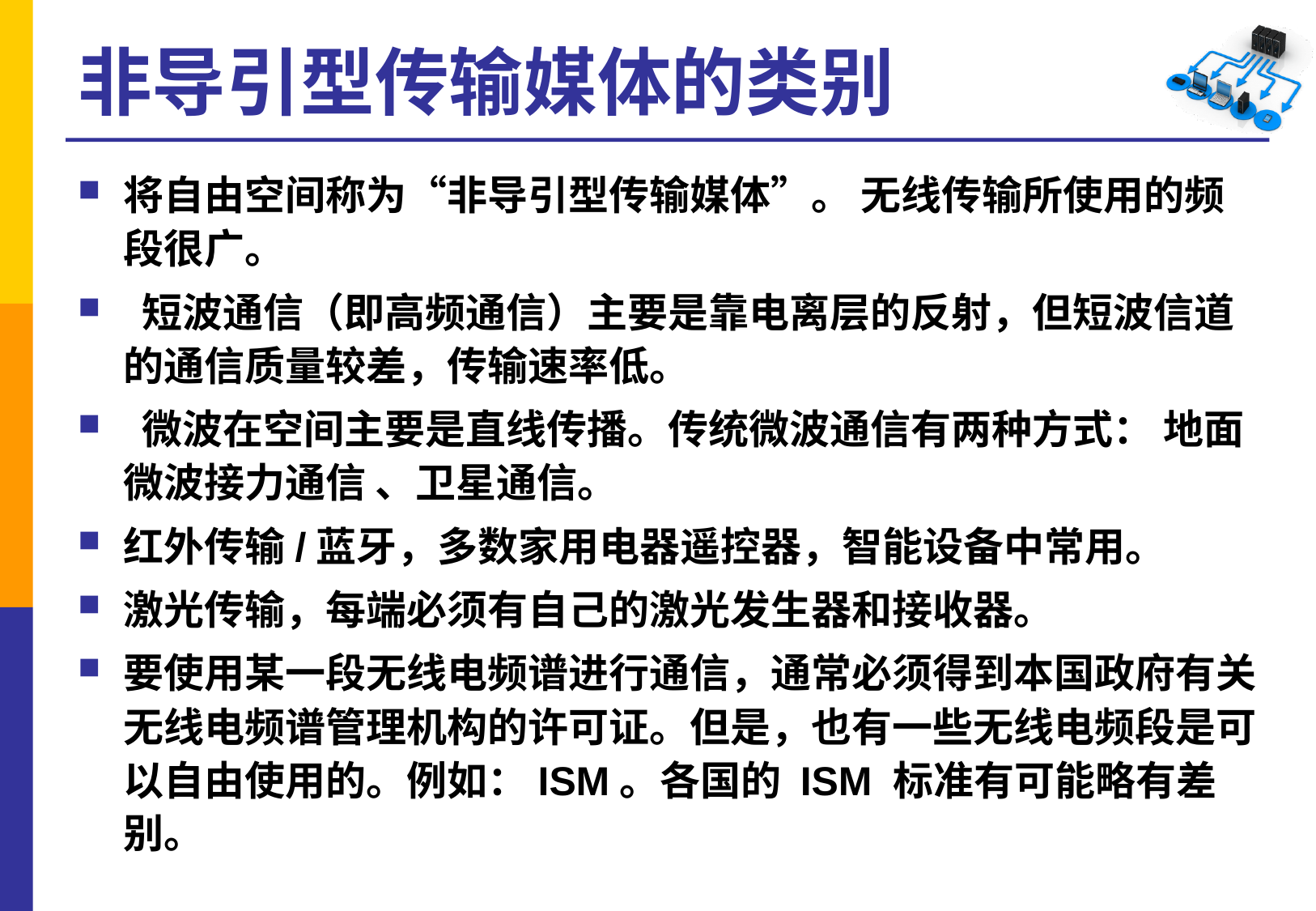

# 非导引型传输媒体的类别
将自由空间称为“非导引型传输媒体”。 无线传输所使用的频段很广。
 短波通信（即高频通信）主要是靠电离层的反射，但短波信道的通信质量较差，传输速率低。
 微波在空间主要是直线传播。传统微波通信有两种方式： 地面微波接力通信 、卫星通信。
红外传输/蓝牙，多数家用电器遥控器，智能设备中常用。
激光传输，每端必须有自己的激光发生器和接收器。
要使用某一段无线电频谱进行通信，通常必须得到本国政府有关无线电频谱管理机构的许可证。但是，也有一些无线电频段是可以自由使用的。例如：ISM。各国的 ISM 标准有可能略有差别。